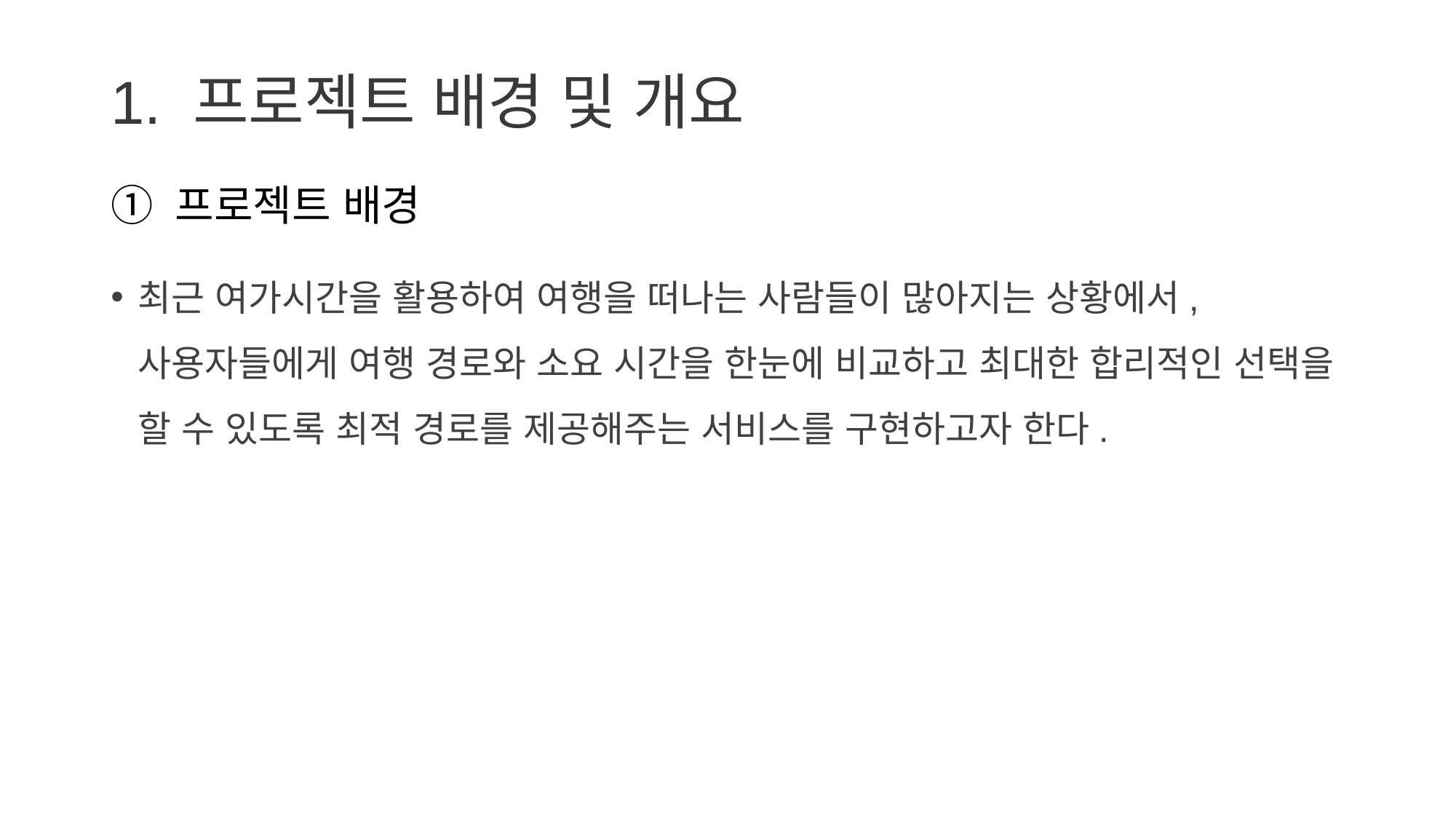

# 1. 프로젝트 배경 및 개요
① 프로젝트 배경
최근 여가시간을 활용하여 여행을 떠나는 사람들이 많아지는 상황에서, 사용자들에게 여행 경로와 소요 시간을 한눈에 비교하고 최대한 합리적인 선택을 할 수 있도록 최적 경로를 제공해주는 서비스를 구현하고자 한다.